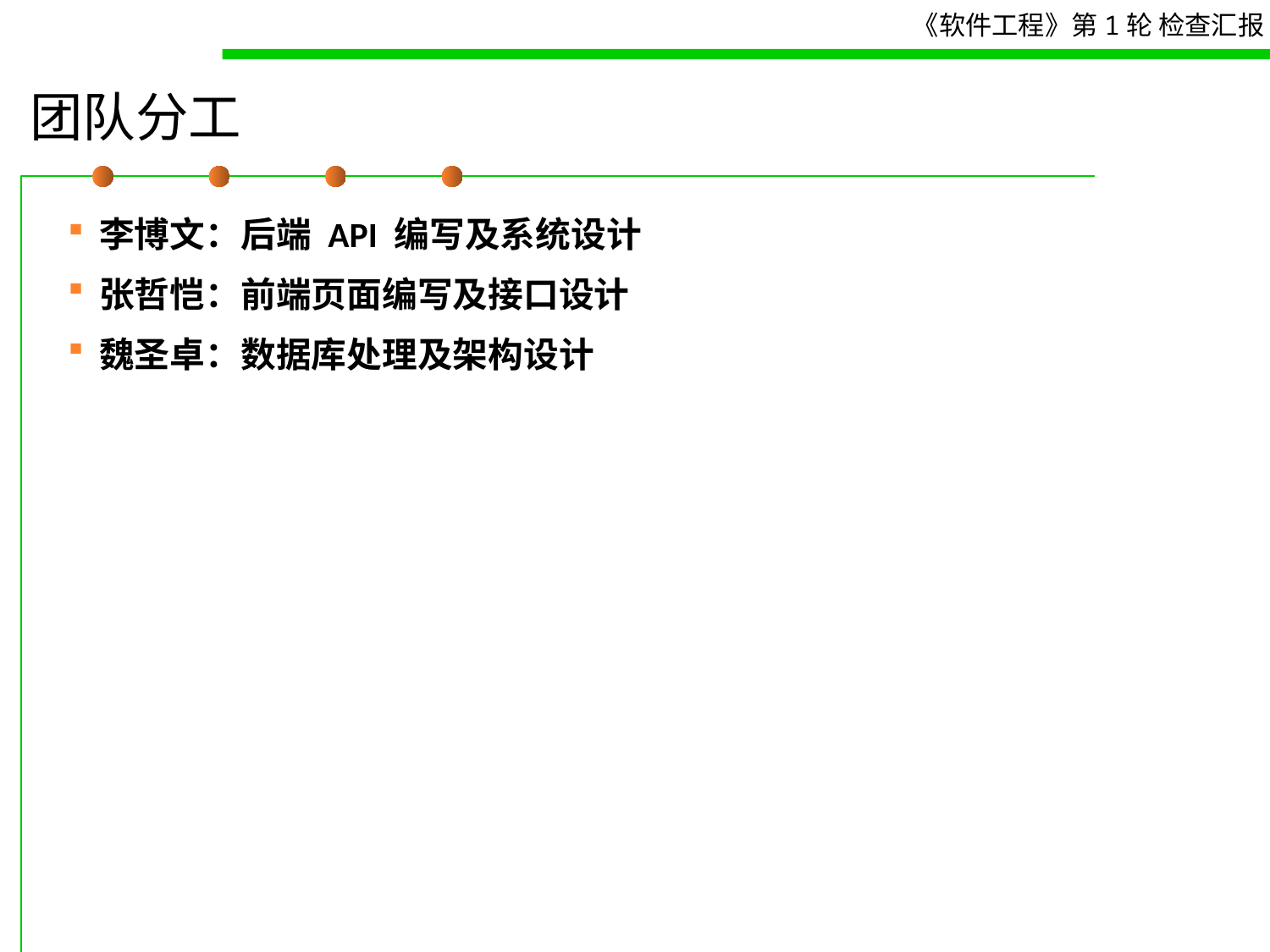

# 团队分工
李博文：后端 API 编写及系统设计
张哲恺：前端页面编写及接口设计
魏圣卓：数据库处理及架构设计